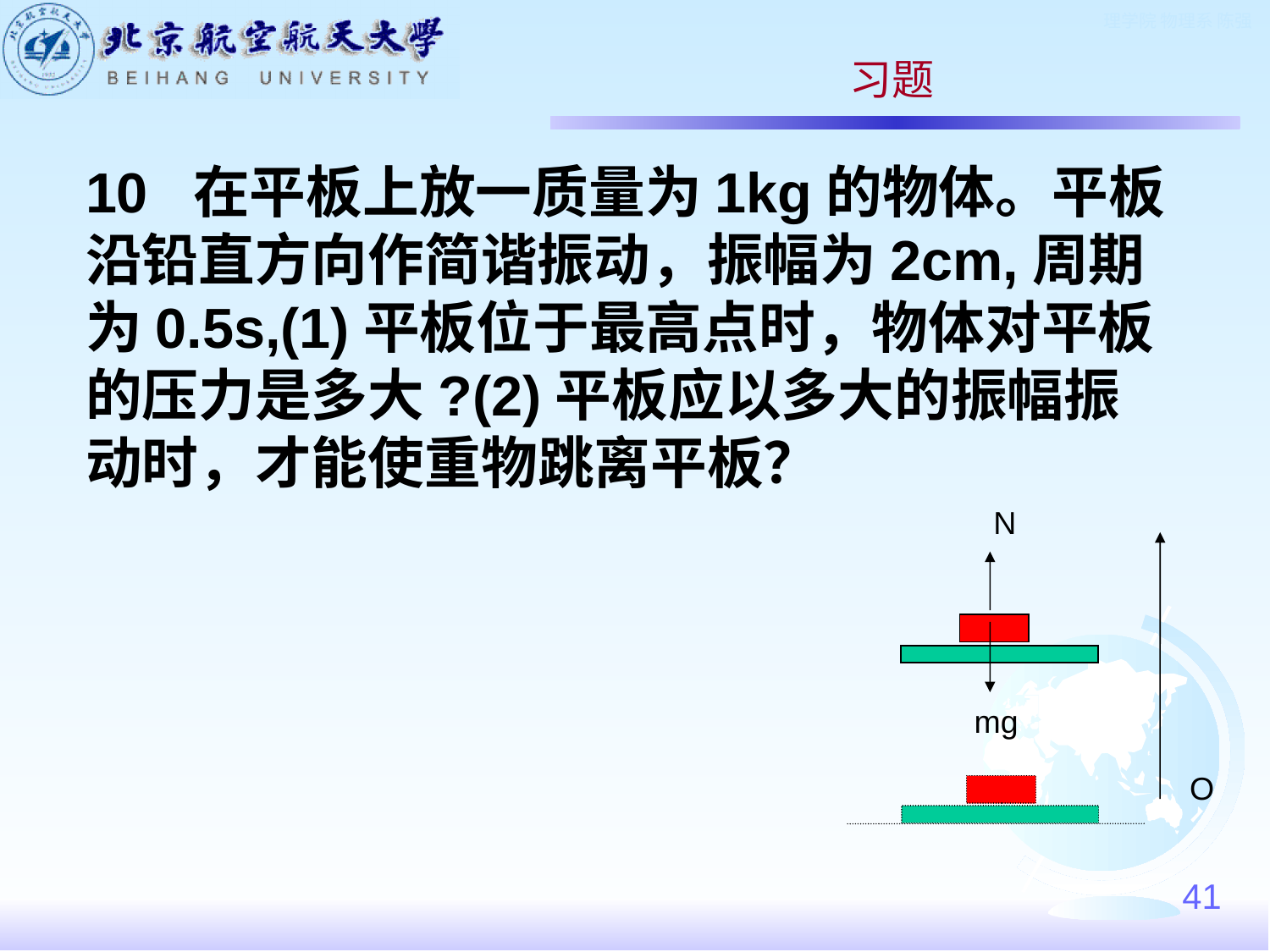

习题
10  在平板上放一质量为1kg的物体。平板沿铅直方向作简谐振动，振幅为2cm,周期为0.5s,(1)平板位于最高点时，物体对平板的压力是多大?(2)平板应以多大的振幅振动时，才能使重物跳离平板？
N

mg

O

41